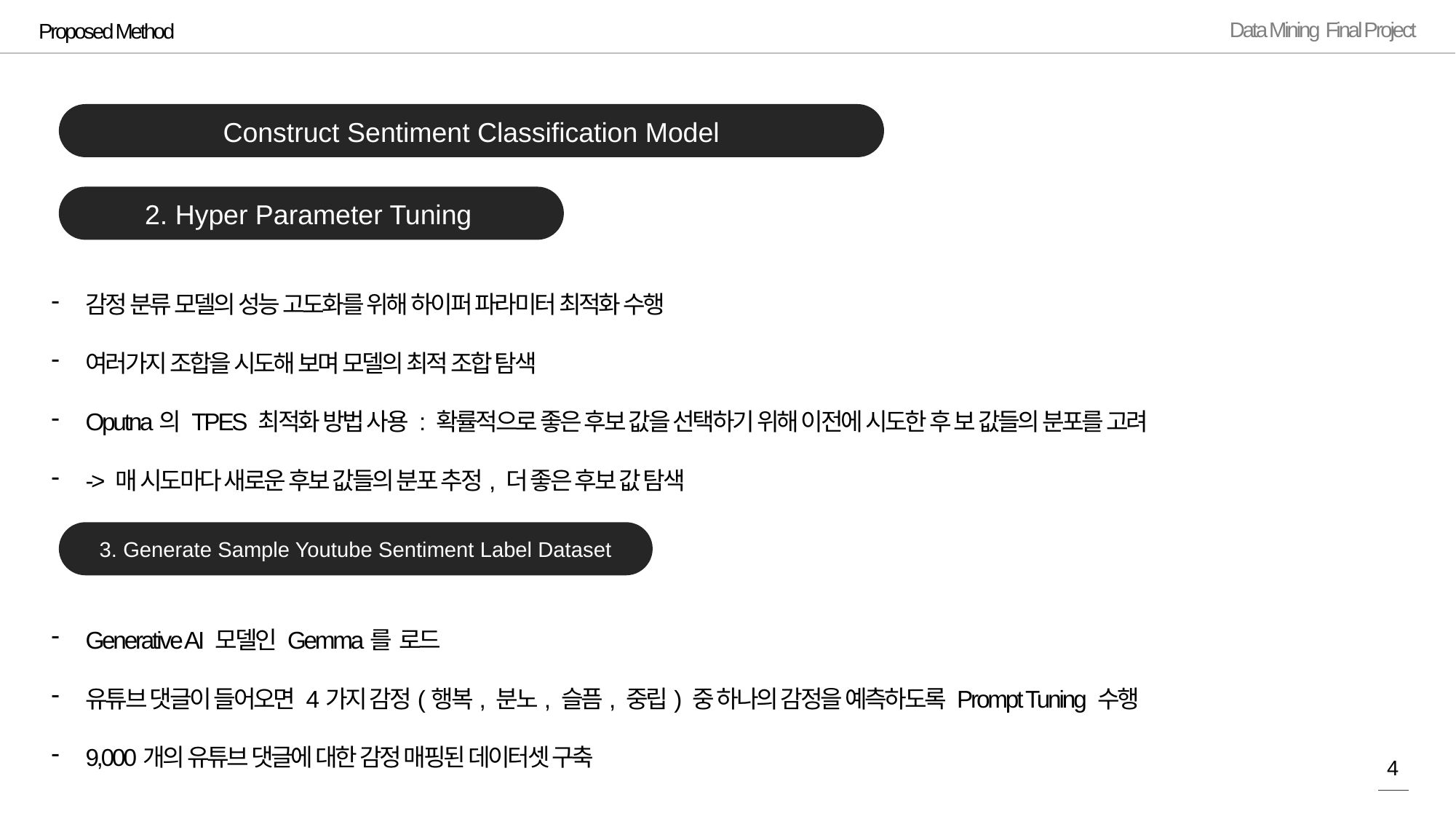

Proposed Method

Construct Sentiment Classification Model

2. Hyper Parameter Tuning
감정 분류 모델의 성능 고도화를 위해 하이퍼 파라미터 최적화 수행
여러가지 조합을 시도해 보며 모델의 최적 조합 탐색
Oputna의 TPES 최적화 방법 사용 : 확률적으로 좋은 후보 값을 선택하기 위해 이전에 시도한 후 보 값들의 분포를 고려
-> 매 시도마다 새로운 후보 값들의 분포 추정, 더 좋은 후보 값 탐색

3. Generate Sample Youtube Sentiment Label Dataset
Generative AI 모델인 Gemma를  로드
유튜브 댓글이 들어오면 4가지 감정(행복, 분노, 슬픔, 중립) 중 하나의 감정을 예측하도록 Prompt Tuning 수행
9,000개의 유튜브 댓글에 대한 감정 매핑된 데이터셋 구축
4